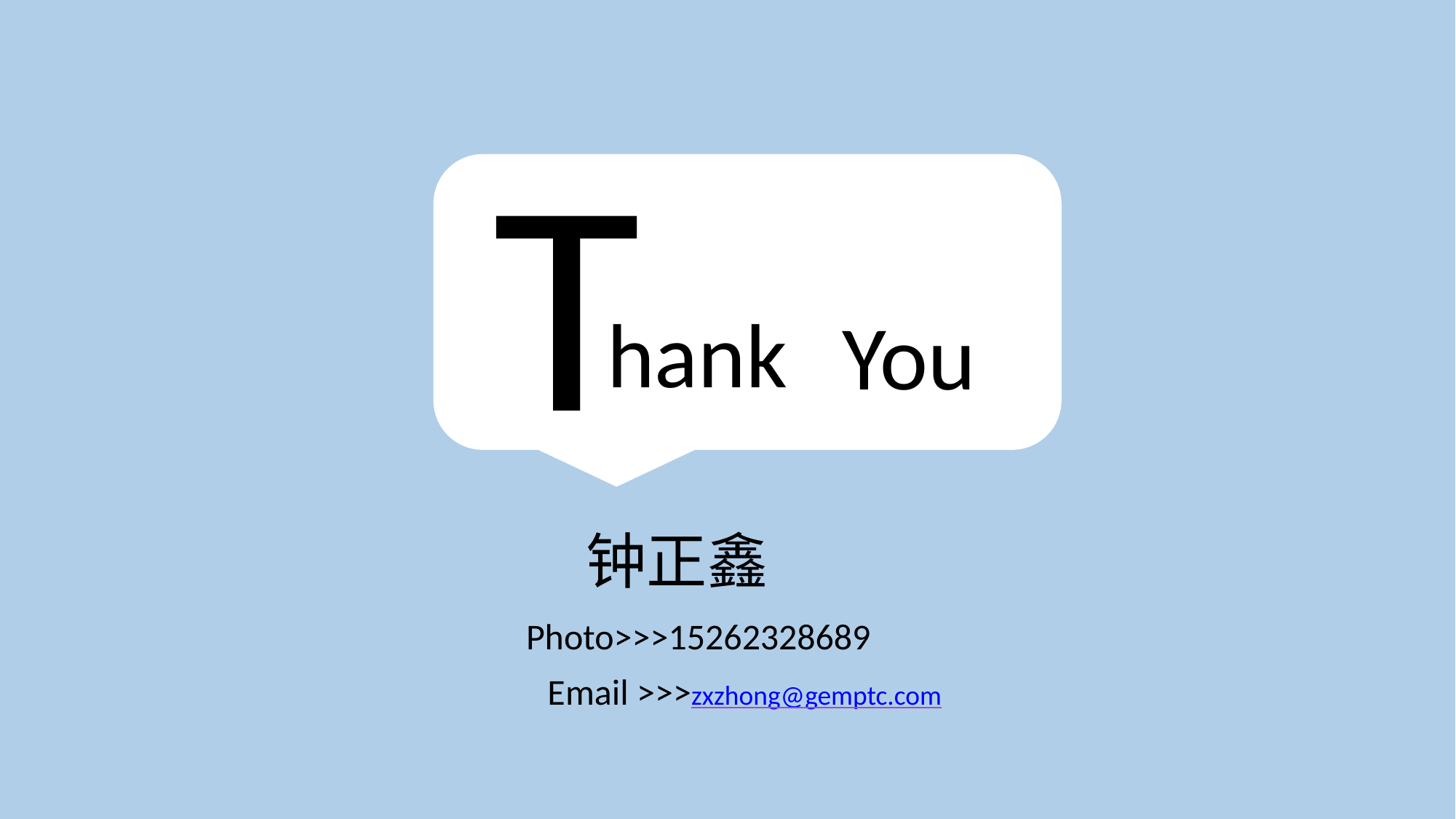

T

hank
You
钟正鑫
Photo>>>15262328689
Email >>>zxzhong@gemptc.com